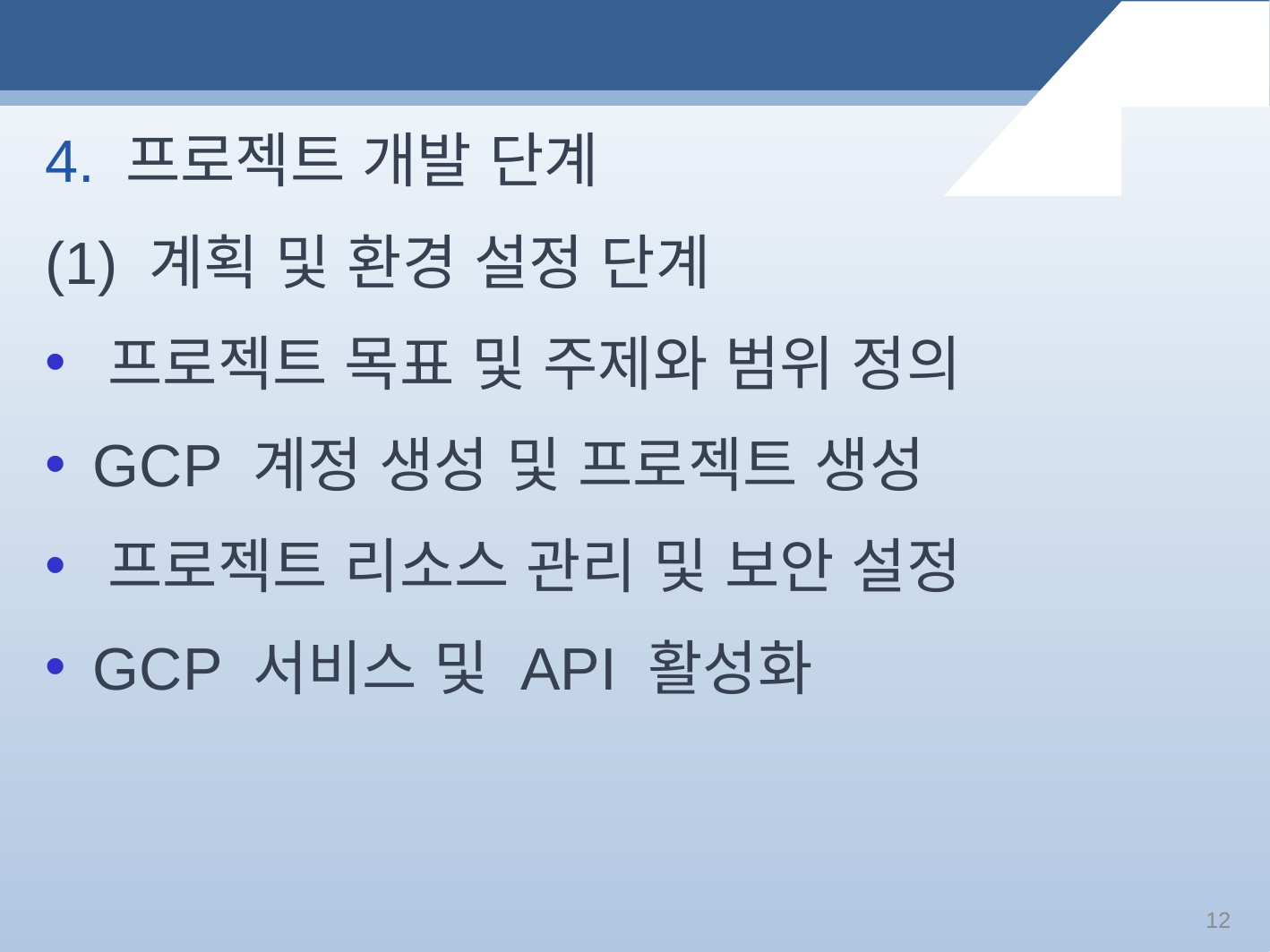

4. 프로젝트 개발 단계
(1) 계획 및 환경 설정 단계
 프로젝트 목표 및 주제와 범위 정의
 GCP 계정 생성 및 프로젝트 생성
 프로젝트 리소스 관리 및 보안 설정
 GCP 서비스 및 API 활성화